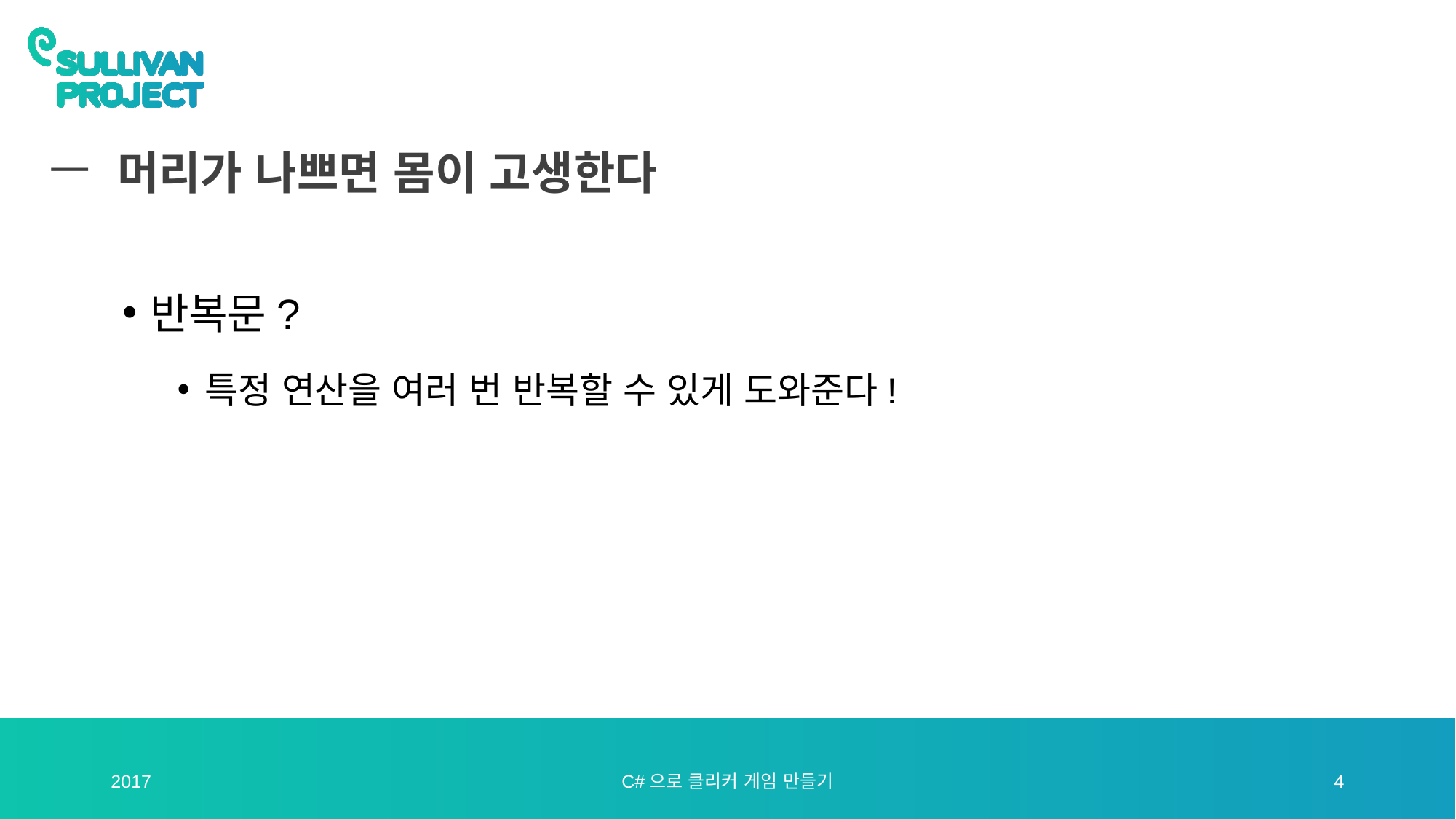

# 머리가 나쁘면 몸이 고생한다
반복문?
특정 연산을 여러 번 반복할 수 있게 도와준다!
2017
C#으로 클리커 게임 만들기
4